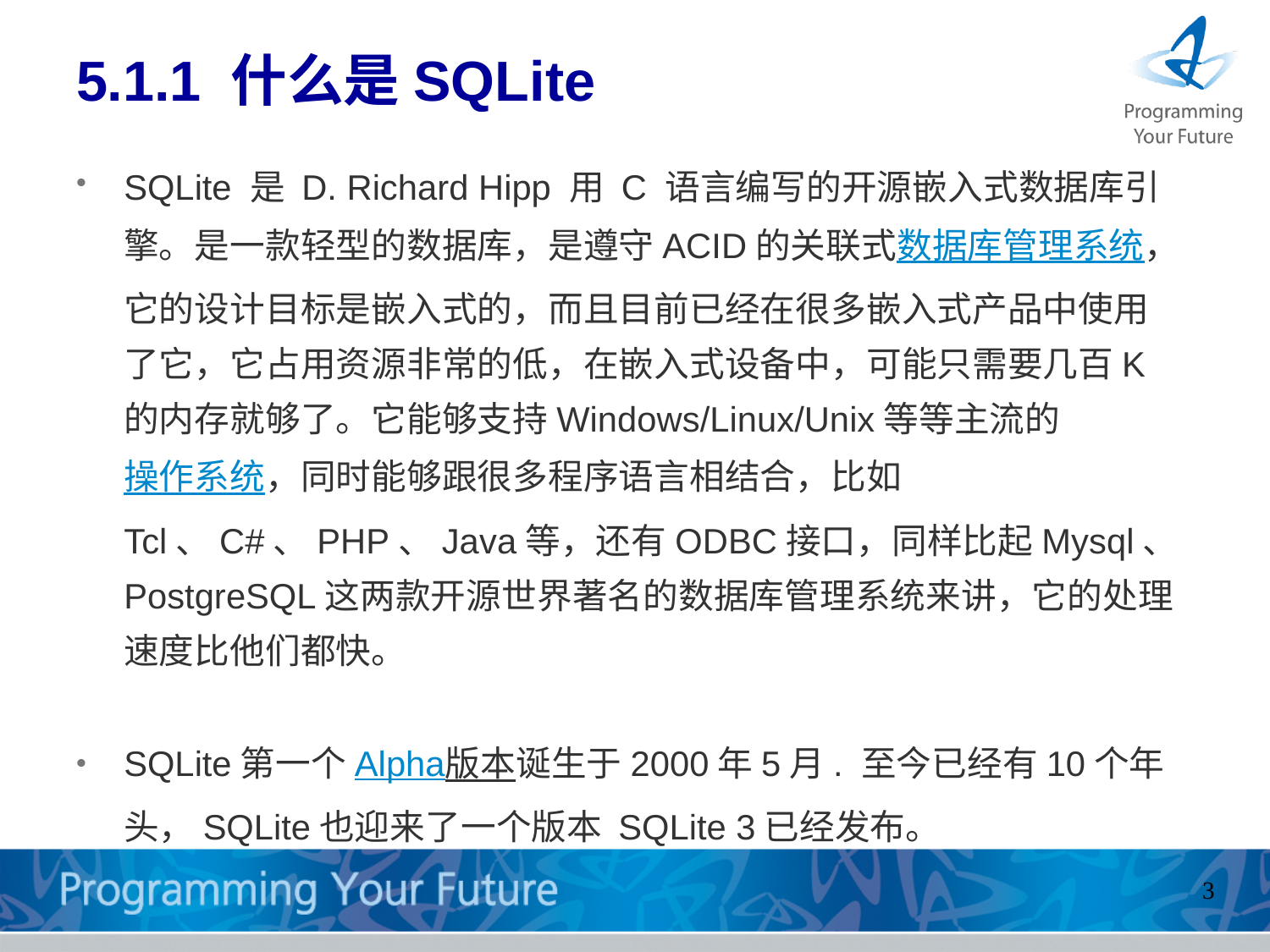

# 5.1.1 什么是SQLite
SQLite 是 D. Richard Hipp 用 C 语言编写的开源嵌入式数据库引擎。是一款轻型的数据库，是遵守ACID的关联式数据库管理系统，它的设计目标是嵌入式的，而且目前已经在很多嵌入式产品中使用了它，它占用资源非常的低，在嵌入式设备中，可能只需要几百K的内存就够了。它能够支持Windows/Linux/Unix等等主流的操作系统，同时能够跟很多程序语言相结合，比如 Tcl、C#、PHP、Java等，还有ODBC接口，同样比起Mysql、PostgreSQL这两款开源世界著名的数据库管理系统来讲，它的处理速度比他们都快。

SQLite第一个Alpha版本诞生于2000年5月. 至今已经有10个年头，SQLite也迎来了一个版本 SQLite 3已经发布。